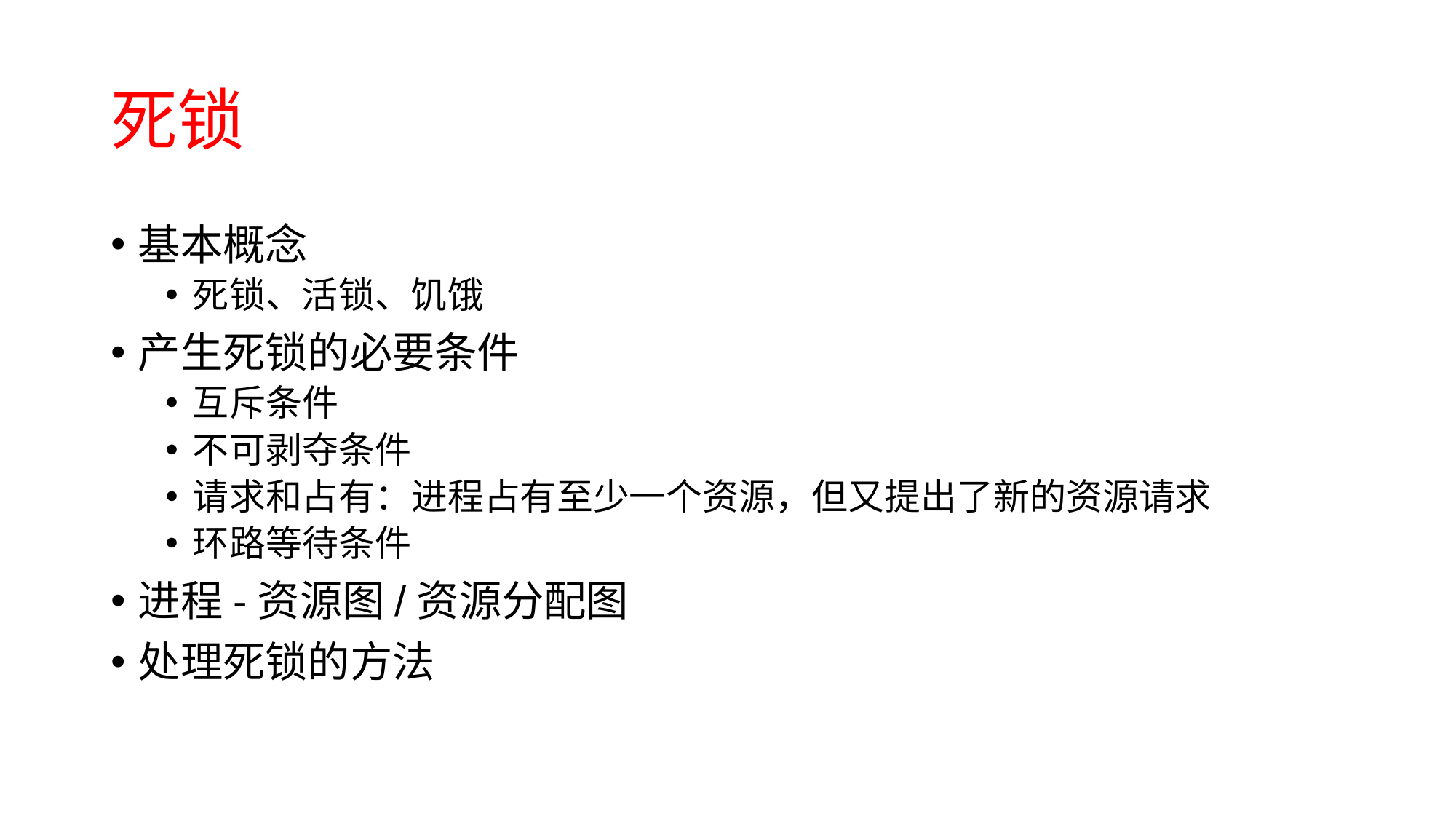

# 死锁
基本概念
死锁、活锁、饥饿
产生死锁的必要条件
互斥条件
不可剥夺条件
请求和占有：进程占有至少一个资源，但又提出了新的资源请求
环路等待条件
进程-资源图/资源分配图
处理死锁的方法